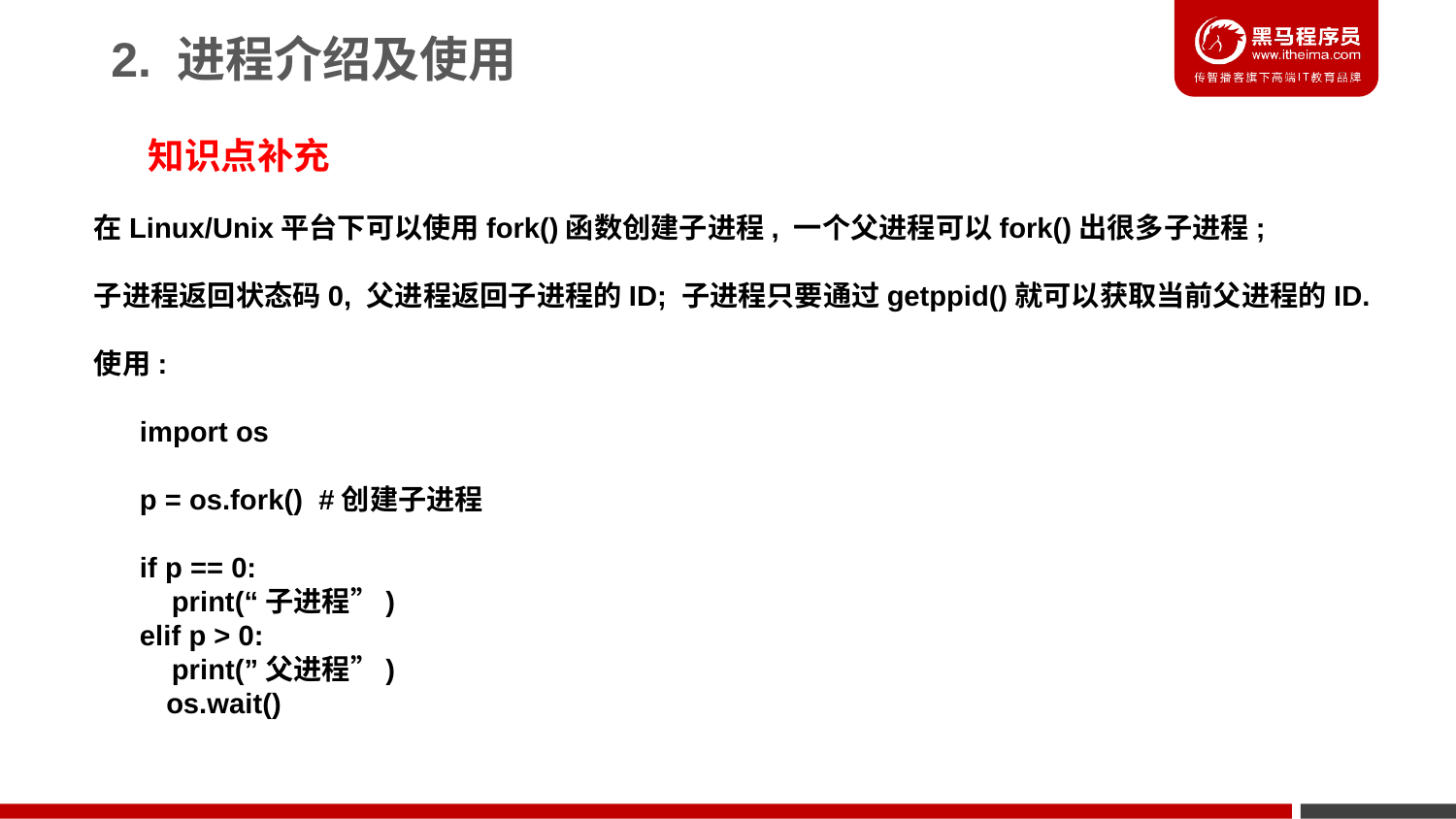

2. 进程介绍及使用
知识点补充
在Linux/Unix平台下可以使用fork()函数创建子进程, 一个父进程可以fork()出很多子进程;

子进程返回状态码0, 父进程返回子进程的ID; 子进程只要通过getppid()就可以获取当前父进程的ID.

使用:

	import os

	p = os.fork()  #创建子进程

	if p == 0:
    print(“子进程”)
	elif p > 0:
	    print(”父进程”)
         os.wait()